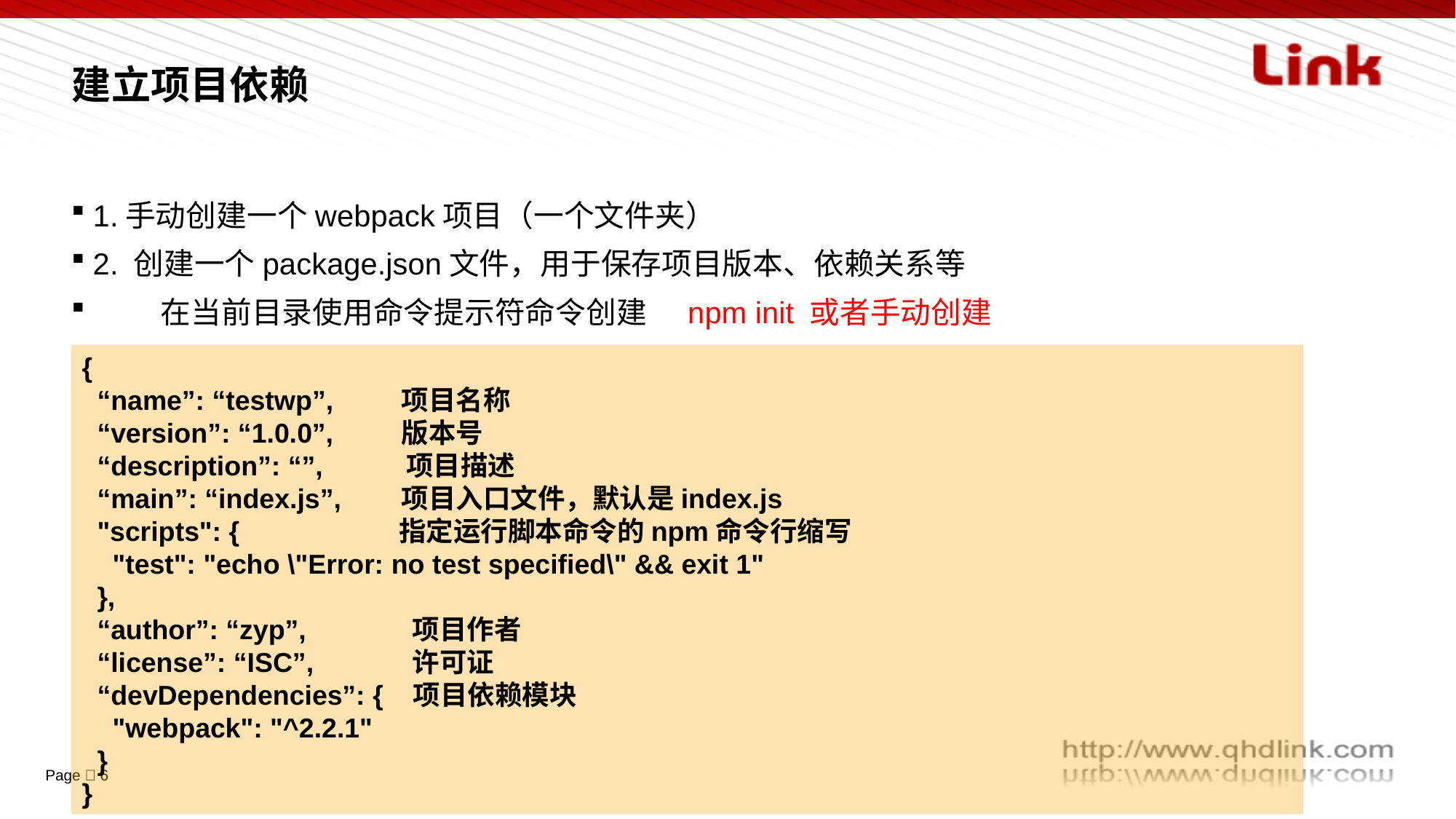

# 建立项目依赖
1.手动创建一个webpack项目（一个文件夹）
2. 创建一个package.json文件，用于保存项目版本、依赖关系等
         在当前目录使用命令提示符命令创建     npm init 或者手动创建

{
  “name”: “testwp”,        项目名称
  “version”: “1.0.0”,        版本号
  “description”: “”,          项目描述
  “main”: “index.js”,       项目入口文件，默认是index.js
  "scripts": {                    指定运行脚本命令的npm命令行缩写
    "test": "echo \"Error: no test specified\" && exit 1"
  },
  “author”: “zyp”,             项目作者
  “license”: “ISC”,            许可证
  “devDependencies”: {   项目依赖模块
    "webpack": "^2.2.1"
  }
}